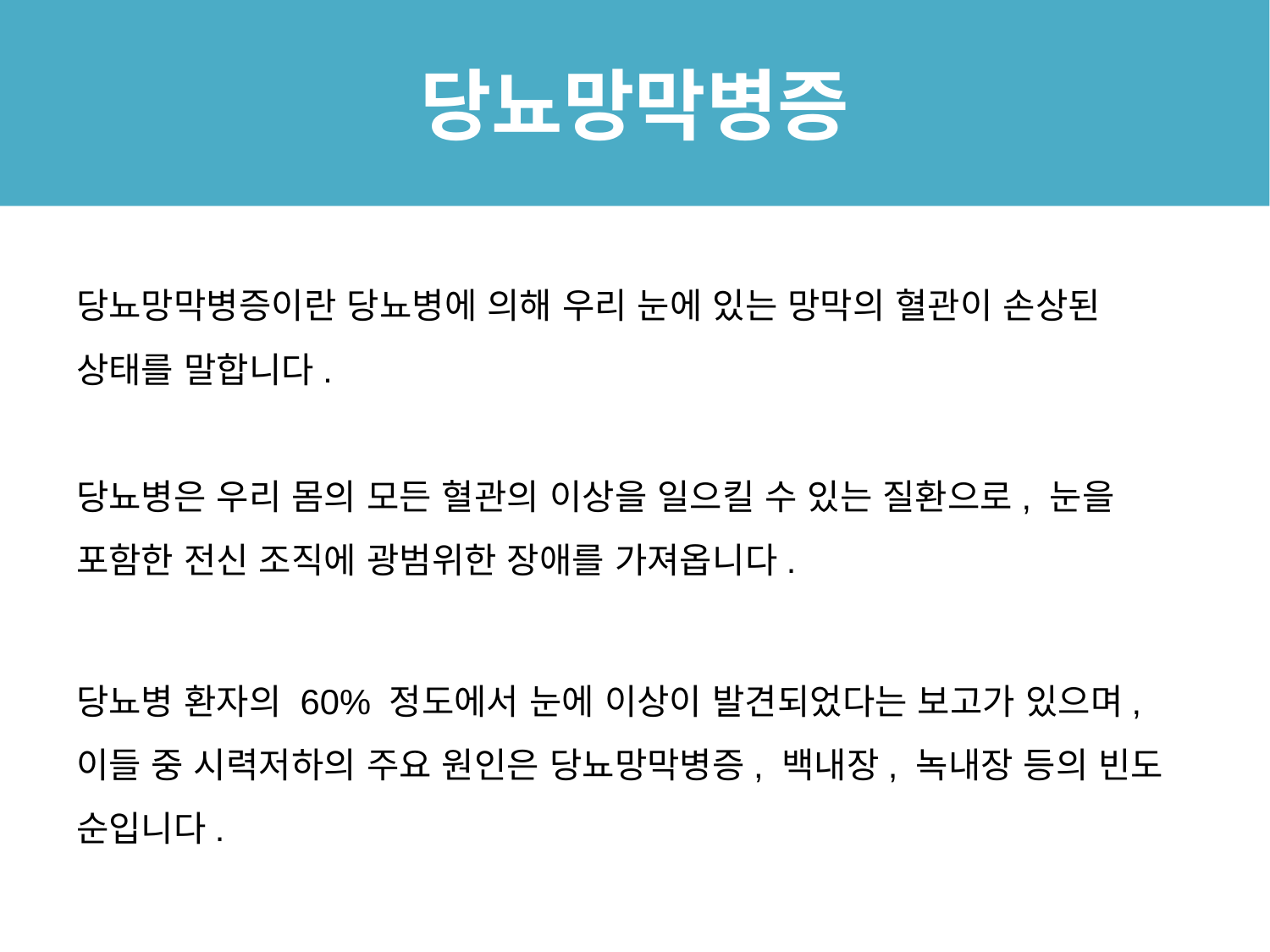

# 당뇨망막병증
당뇨망막병증이란 당뇨병에 의해 우리 눈에 있는 망막의 혈관이 손상된 상태를 말합니다.
당뇨병은 우리 몸의 모든 혈관의 이상을 일으킬 수 있는 질환으로, 눈을 포함한 전신 조직에 광범위한 장애를 가져옵니다.

당뇨병 환자의 60% 정도에서 눈에 이상이 발견되었다는 보고가 있으며, 이들 중 시력저하의 주요 원인은 당뇨망막병증, 백내장, 녹내장 등의 빈도 순입니다.